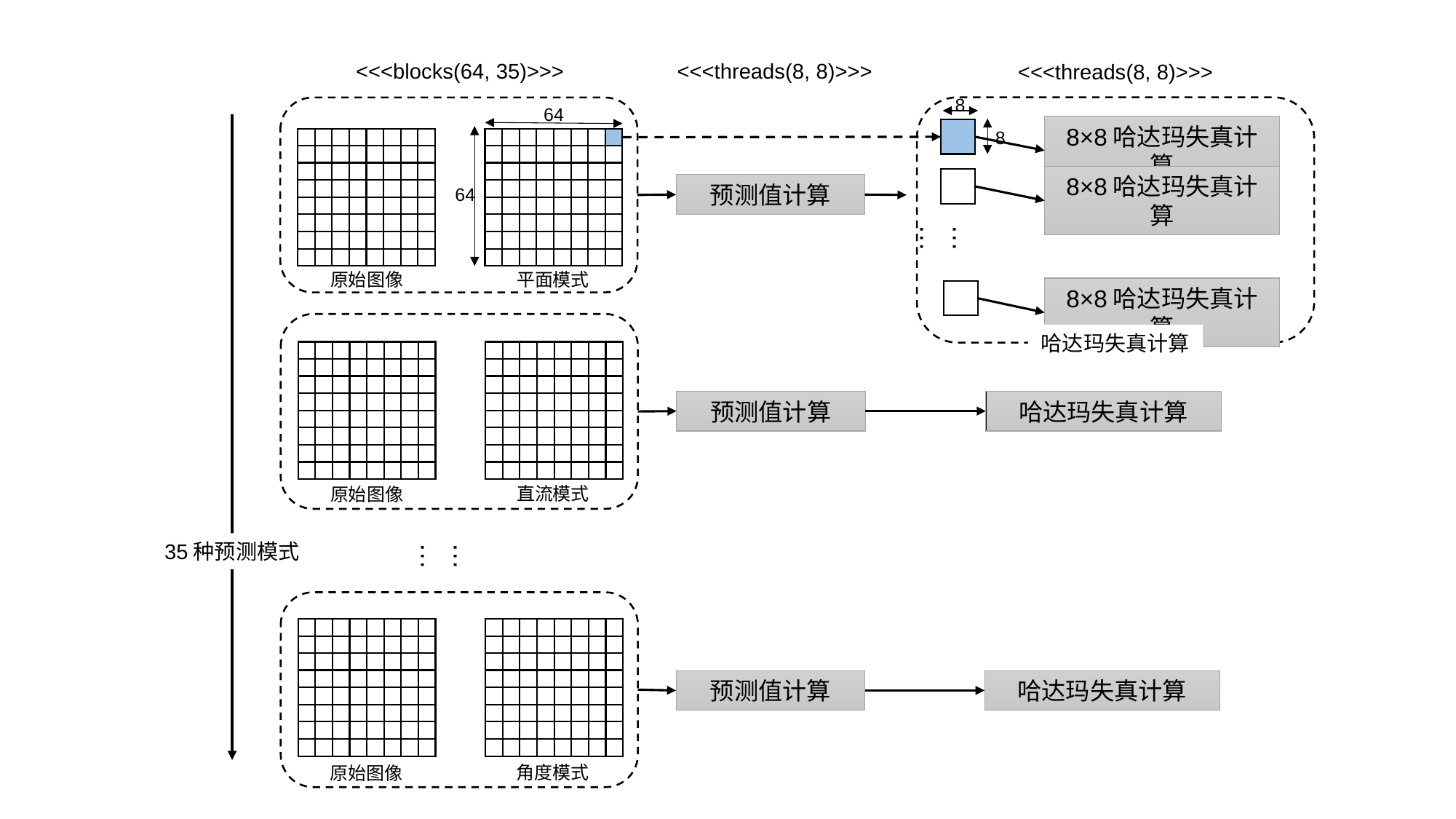

<<<blocks(64, 35)>>>
<<<threads(8, 8)>>>
<<<threads(8, 8)>>>
8

64
8×8哈达玛失真计算

8

8×8哈达玛失真计算

预测值计算
64

……

平面模式
原始图像
8×8哈达玛失真计算

哈达玛失真计算

哈达玛失真计算
预测值计算

直流模式
原始图像
……
35种预测模式

预测值计算
哈达玛失真计算

角度模式
原始图像